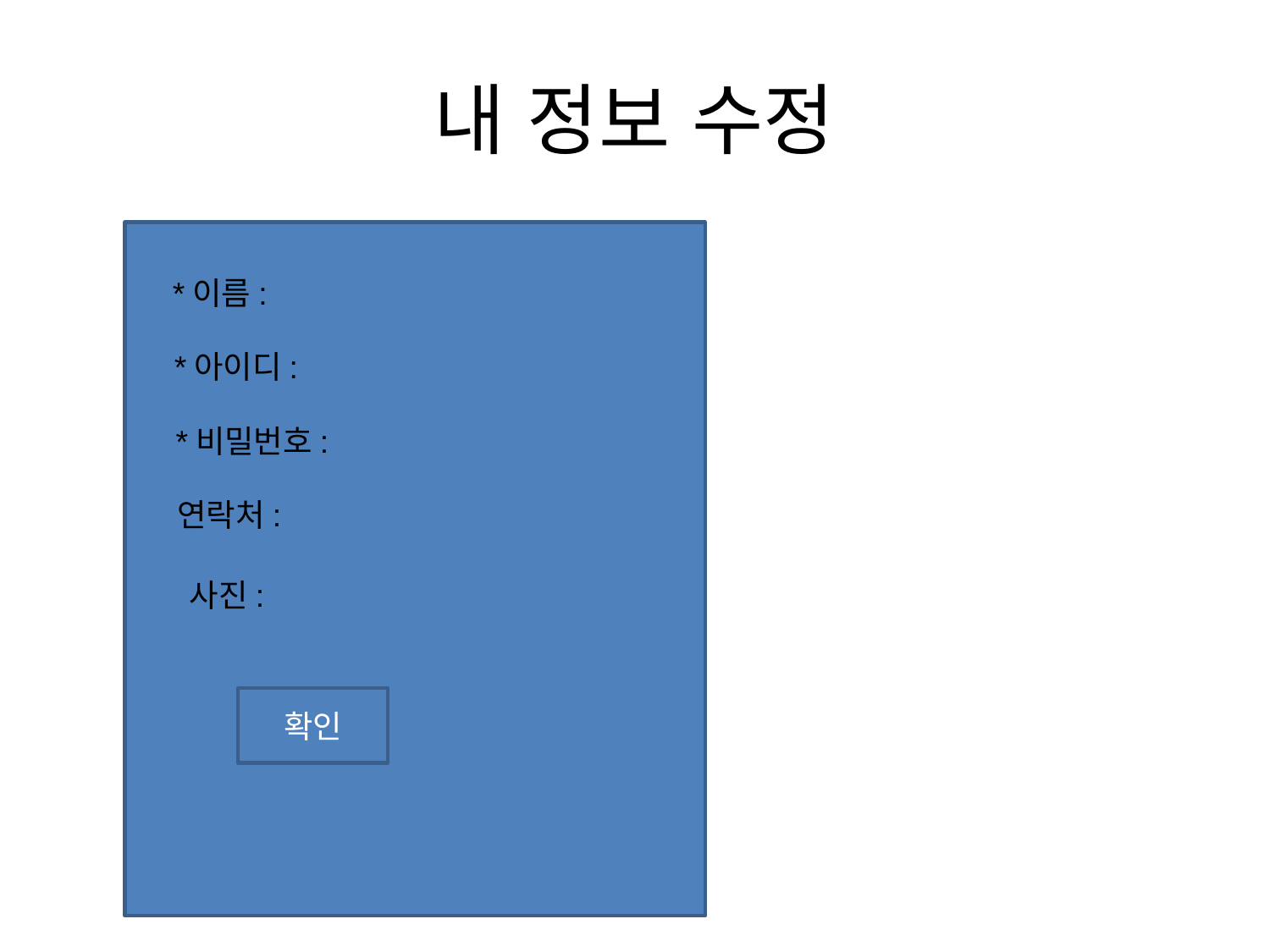

# 내 정보 수정

*이름:
*아이디:
*비밀번호:
연락처:
사진:
확인